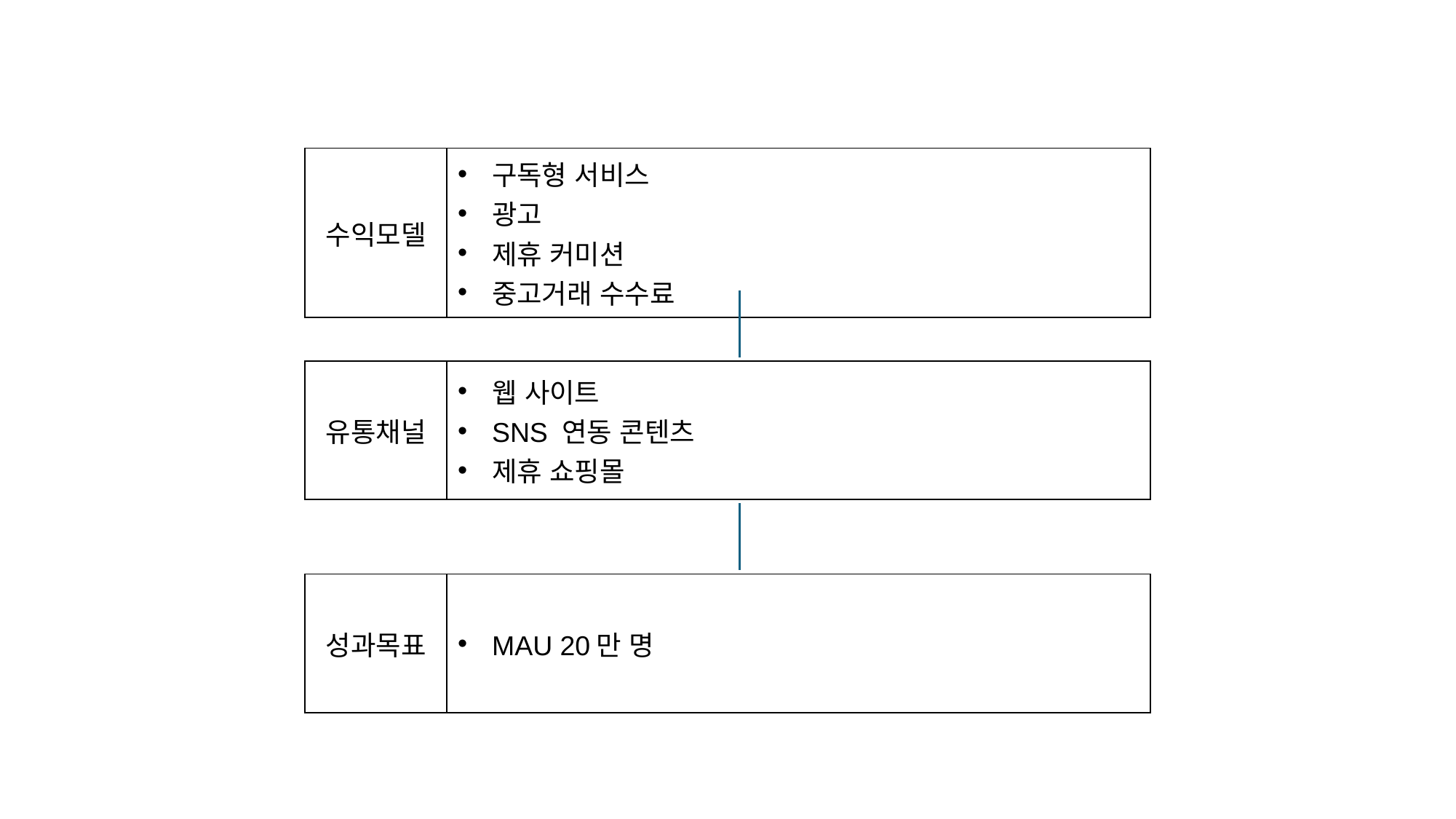

| 수익모델 | 구독형 서비스 광고 제휴 커미션 중고거래 수수료 |
| --- | --- |
| 유통채널 | 웹 사이트 SNS 연동 콘텐츠 제휴 쇼핑몰 |
| --- | --- |
| 성과목표 | MAU 20만 명 |
| --- | --- |